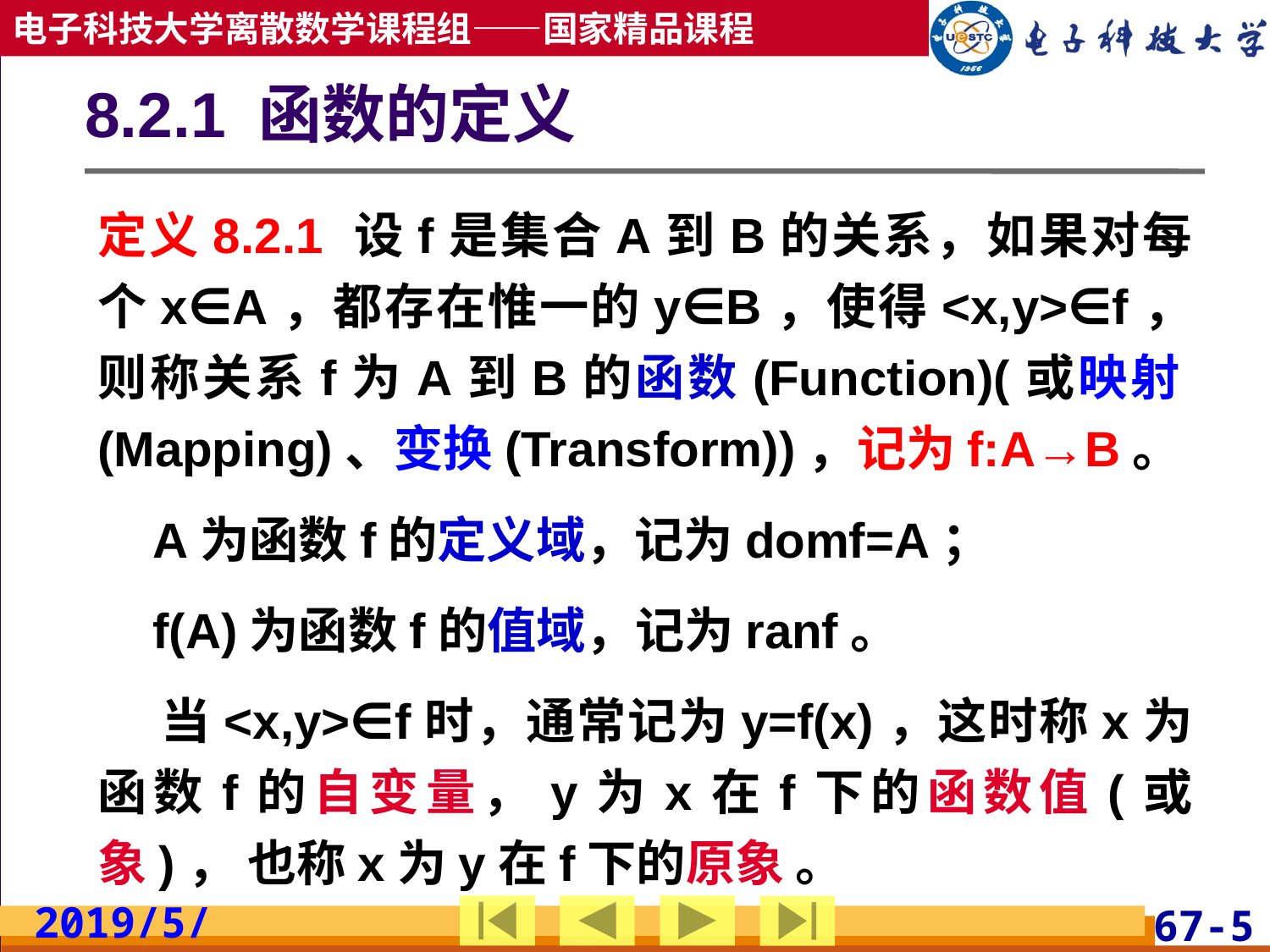

# 8.2.1 函数的定义
定义8.2.1 设f是集合A到B的关系，如果对每个x∈A，都存在惟一的y∈B，使得<x,y>∈f，则称关系f为A到B的函数(Function)(或映射(Mapping)、变换(Transform))，记为f:A→B。
    A为函数f的定义域，记为domf=A；
    f(A)为函数f的值域，记为ranf。
    当<x,y>∈f时，通常记为y=f(x)，这时称x为函数f的自变量，y为x在f下的函数值(或象)， 也称x为y在f下的原象 。
2019/5/8